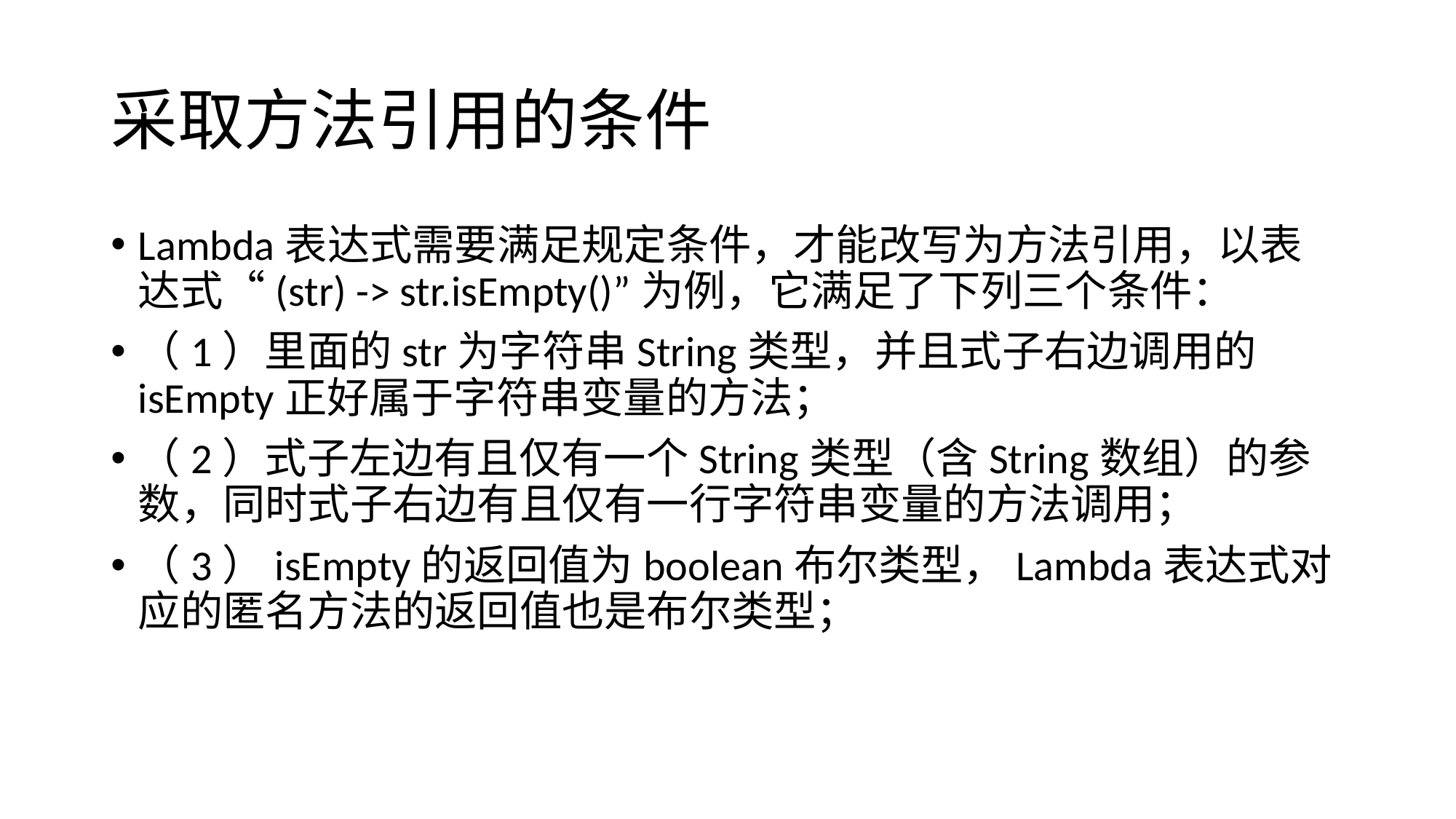

# 采取方法引用的条件
Lambda表达式需要满足规定条件，才能改写为方法引用，以表达式“(str) -> str.isEmpty()”为例，它满足了下列三个条件：
（1）里面的str为字符串String类型，并且式子右边调用的isEmpty正好属于字符串变量的方法；
（2）式子左边有且仅有一个String类型（含String数组）的参数，同时式子右边有且仅有一行字符串变量的方法调用；
（3）isEmpty的返回值为boolean布尔类型，Lambda表达式对应的匿名方法的返回值也是布尔类型；